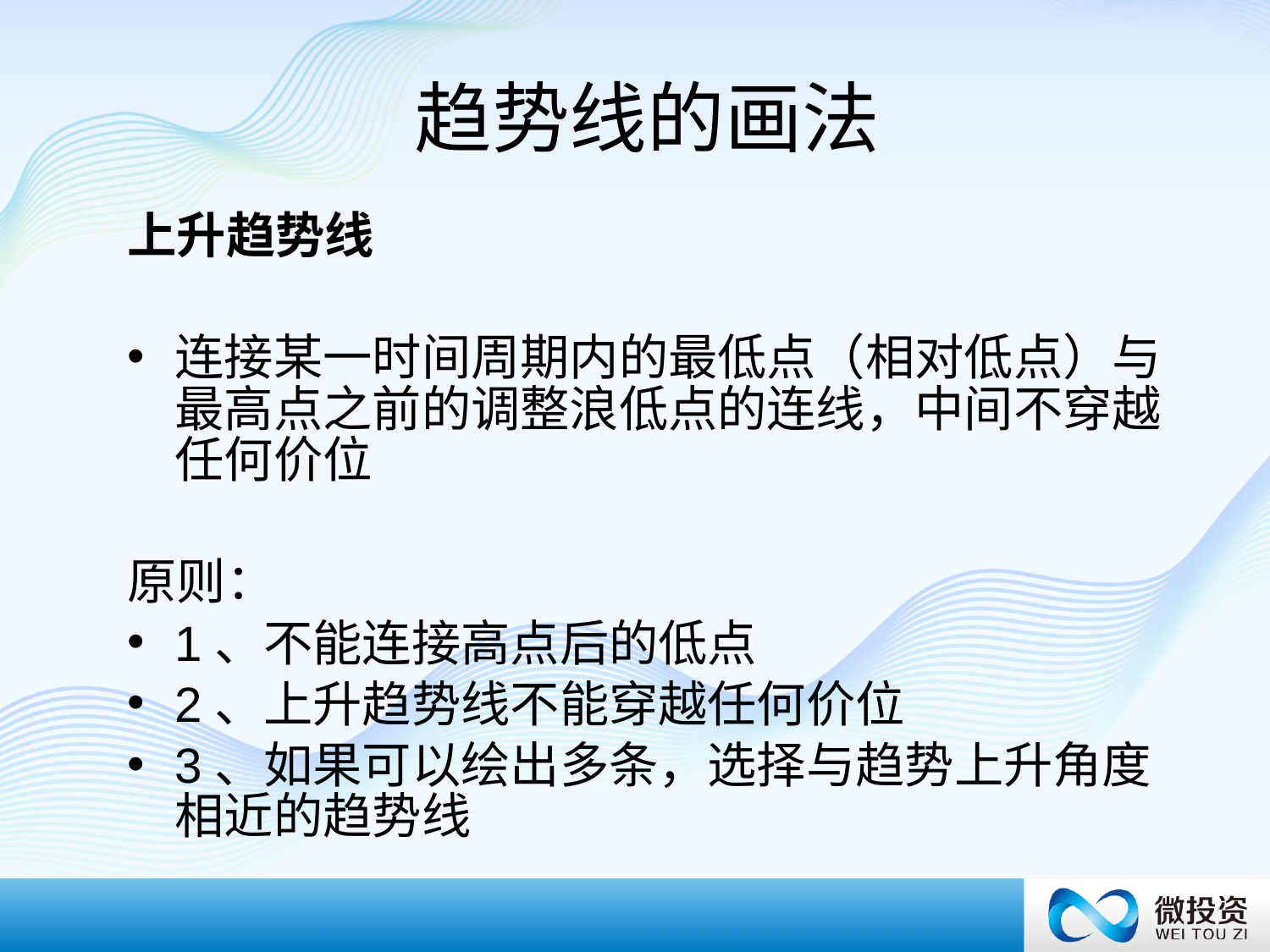

# 趋势线的画法
上升趋势线

连接某一时间周期内的最低点（相对低点）与最高点之前的调整浪低点的连线，中间不穿越任何价位

原则：
1、不能连接高点后的低点
2、上升趋势线不能穿越任何价位
3、如果可以绘出多条，选择与趋势上升角度相近的趋势线